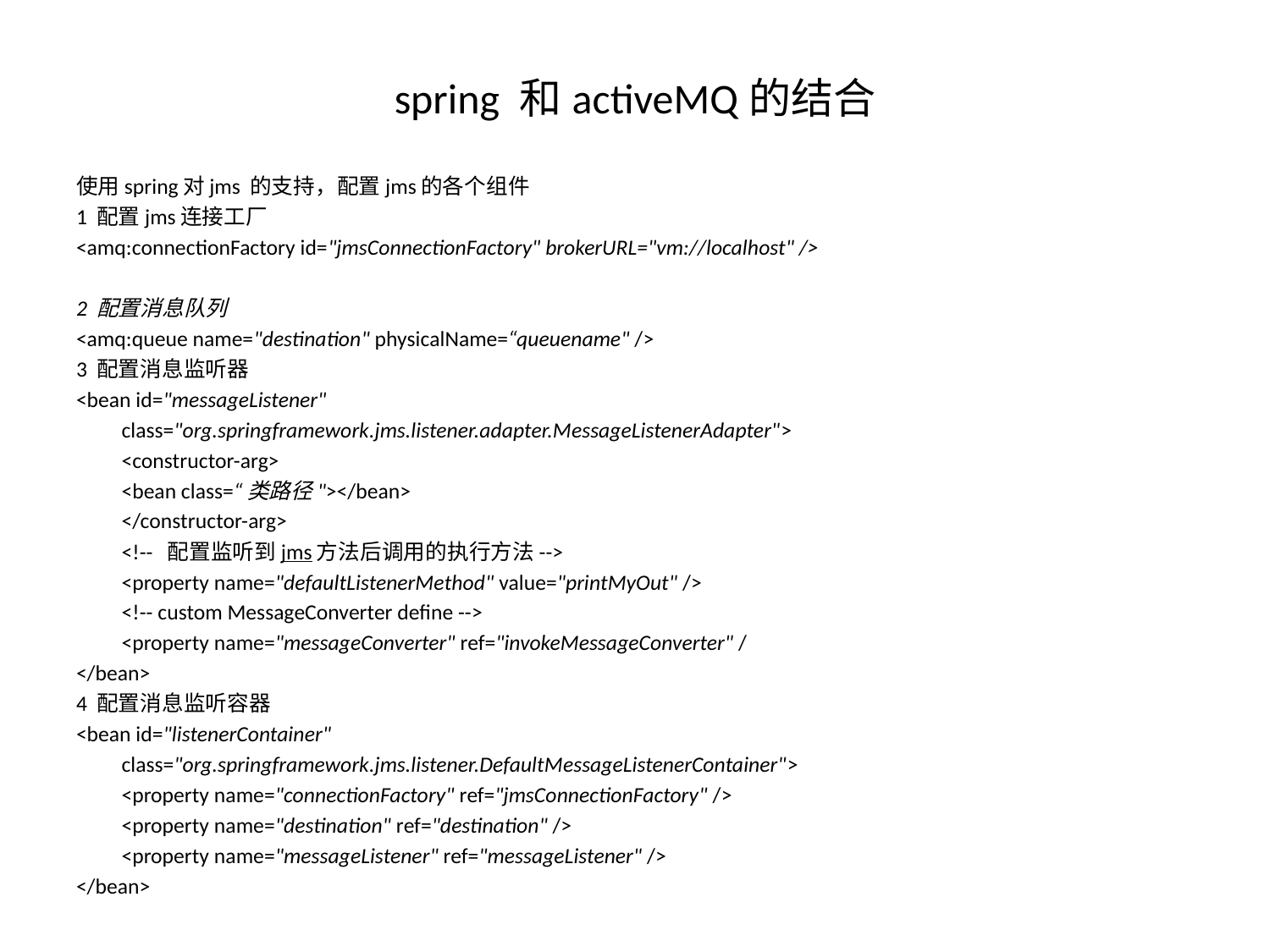

# spring 和activeMQ的结合
使用spring对jms 的支持，配置jms的各个组件
1 配置jms连接工厂
<amq:connectionFactory id="jmsConnectionFactory" brokerURL="vm://localhost" />

2 配置消息队列
<amq:queue name="destination" physicalName=“queuename" />
3 配置消息监听器
<bean id="messageListener"
	class="org.springframework.jms.listener.adapter.MessageListenerAdapter">
	<constructor-arg>
		<bean class=“类路径"></bean>
	</constructor-arg>
	<!--  配置监听到jms方法后调用的执行方法-->
	<property name="defaultListenerMethod" value="printMyOut" />
	<!-- custom MessageConverter define -->
	<property name="messageConverter" ref="invokeMessageConverter" /
</bean>
4 配置消息监听容器
<bean id="listenerContainer"
		class="org.springframework.jms.listener.DefaultMessageListenerContainer">
		<property name="connectionFactory" ref="jmsConnectionFactory" />
		<property name="destination" ref="destination" />
		<property name="messageListener" ref="messageListener" />
</bean>